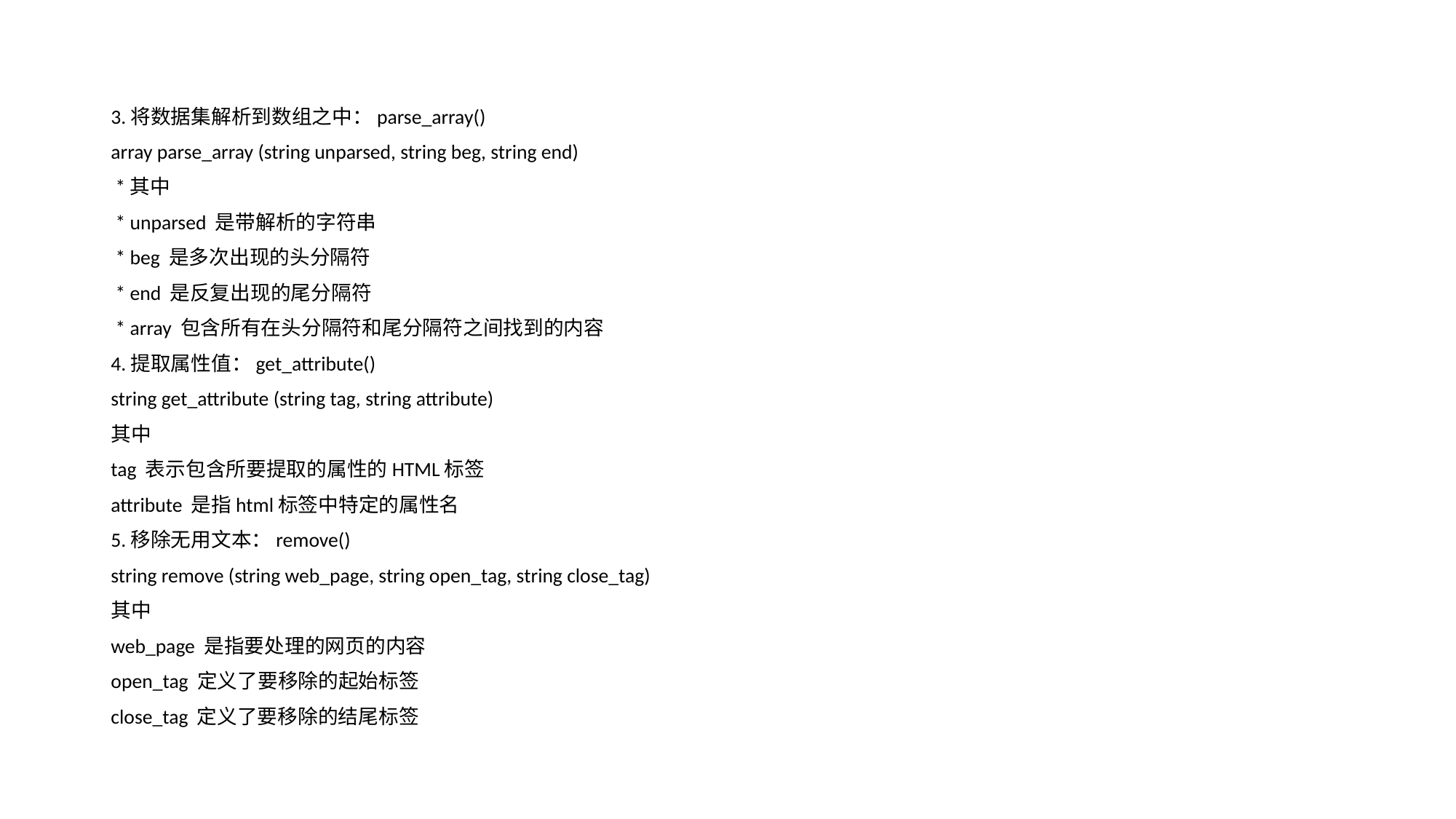

3.将数据集解析到数组之中：parse_array()
array parse_array (string unparsed, string beg, string end)
 *其中
 * unparsed 是带解析的字符串
 * beg 是多次出现的头分隔符
 * end 是反复出现的尾分隔符
 * array 包含所有在头分隔符和尾分隔符之间找到的内容
4.提取属性值：get_attribute()
string get_attribute (string tag, string attribute)
其中
tag 表示包含所要提取的属性的HTML标签
attribute 是指html标签中特定的属性名
5.移除无用文本：remove()
string remove (string web_page, string open_tag, string close_tag)
其中
web_page 是指要处理的网页的内容
open_tag 定义了要移除的起始标签
close_tag 定义了要移除的结尾标签